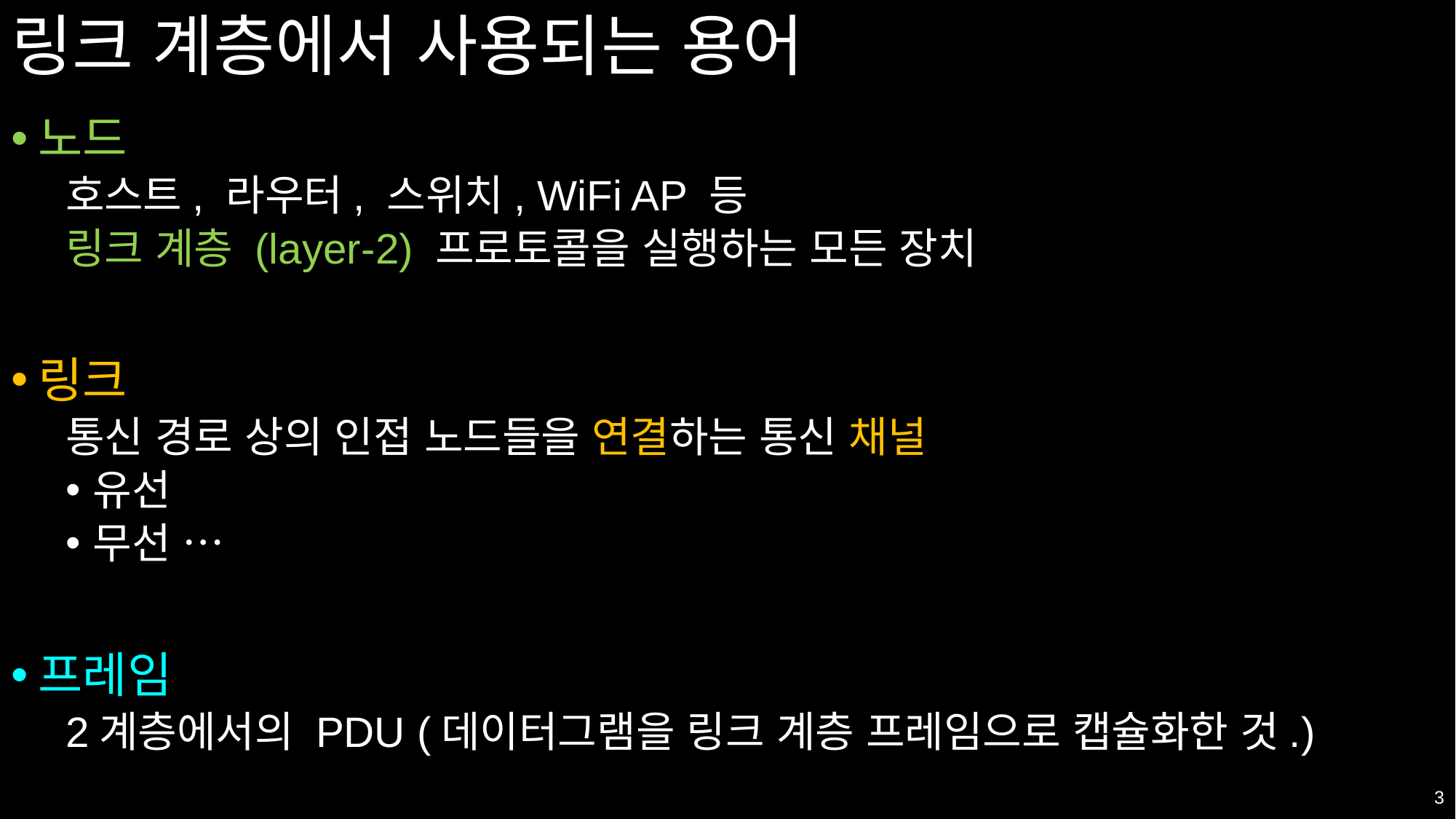

# 링크 계층에서 사용되는 용어
노드
호스트, 라우터, 스위치, WiFi AP 등
링크 계층 (layer-2) 프로토콜을 실행하는 모든 장치

링크
통신 경로 상의 인접 노드들을 연결하는 통신 채널
유선
무선 …

프레임
2계층에서의 PDU (데이터그램을 링크 계층 프레임으로 캡슐화한 것.)
3